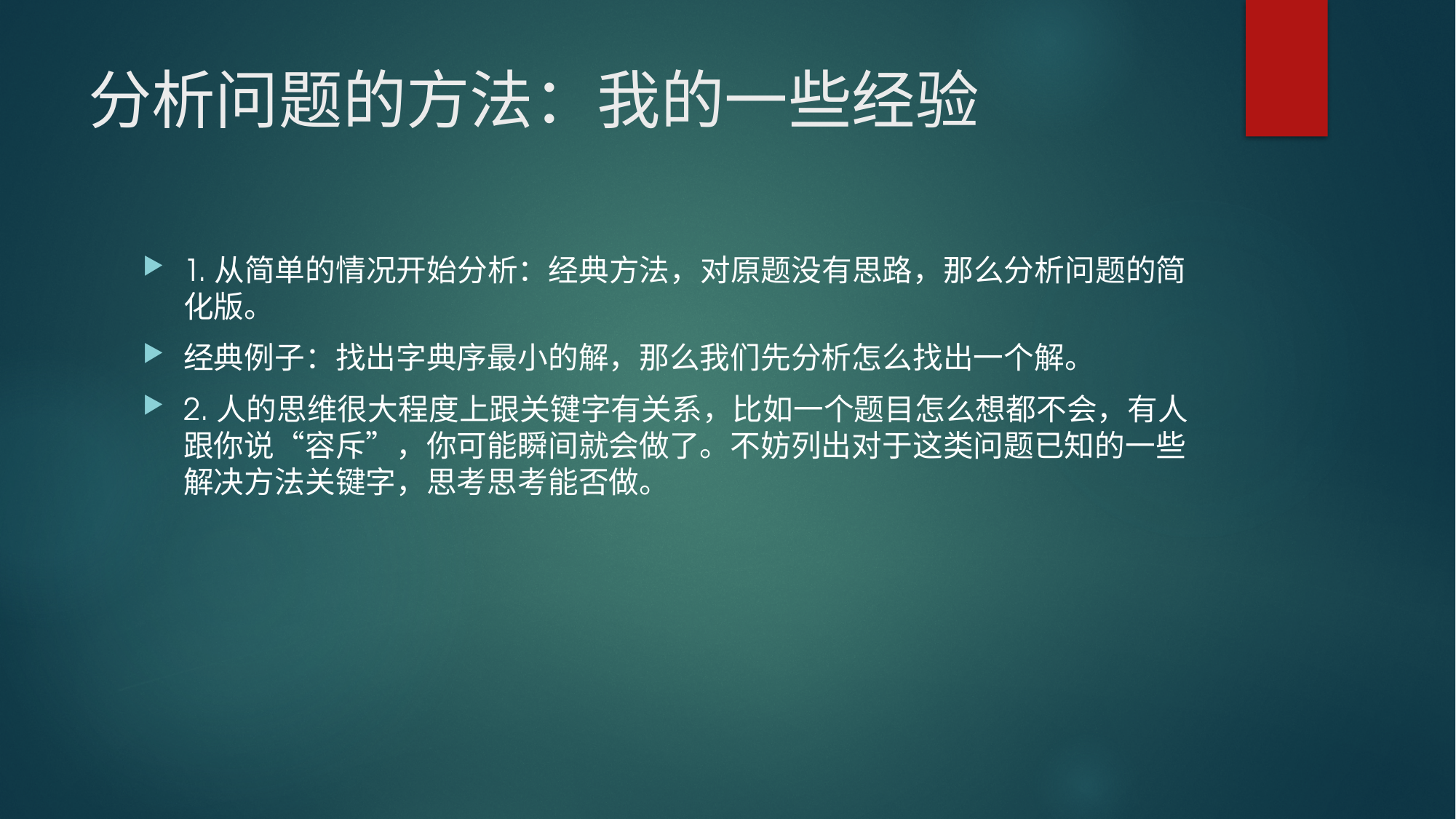

# 分析问题的方法：我的一些经验
1.从简单的情况开始分析：经典方法，对原题没有思路，那么分析问题的简化版。
经典例子：找出字典序最小的解，那么我们先分析怎么找出一个解。
2.人的思维很大程度上跟关键字有关系，比如一个题目怎么想都不会，有人跟你说“容斥”，你可能瞬间就会做了。不妨列出对于这类问题已知的一些解决方法关键字，思考思考能否做。